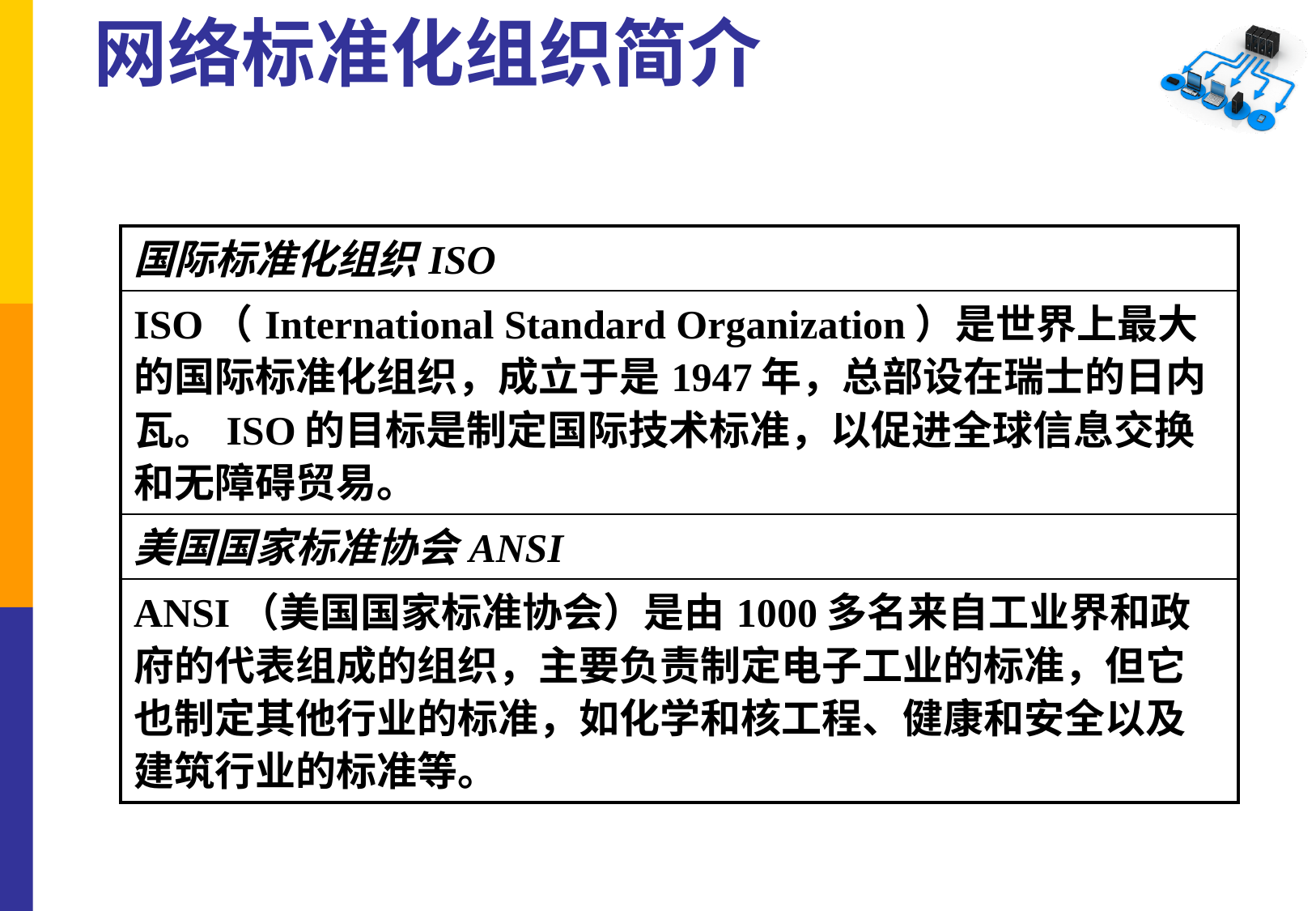

# 网络标准化组织简介
| 国际标准化组织ISO |
| --- |
| ISO（International Standard Organization）是世界上最大的国际标准化组织，成立于是1947年，总部设在瑞士的日内瓦。ISO的目标是制定国际技术标准，以促进全球信息交换和无障碍贸易。 |
| 美国国家标准协会ANSI |
| ANSI（美国国家标准协会）是由1000多名来自工业界和政府的代表组成的组织，主要负责制定电子工业的标准，但它也制定其他行业的标准，如化学和核工程、健康和安全以及建筑行业的标准等。 |